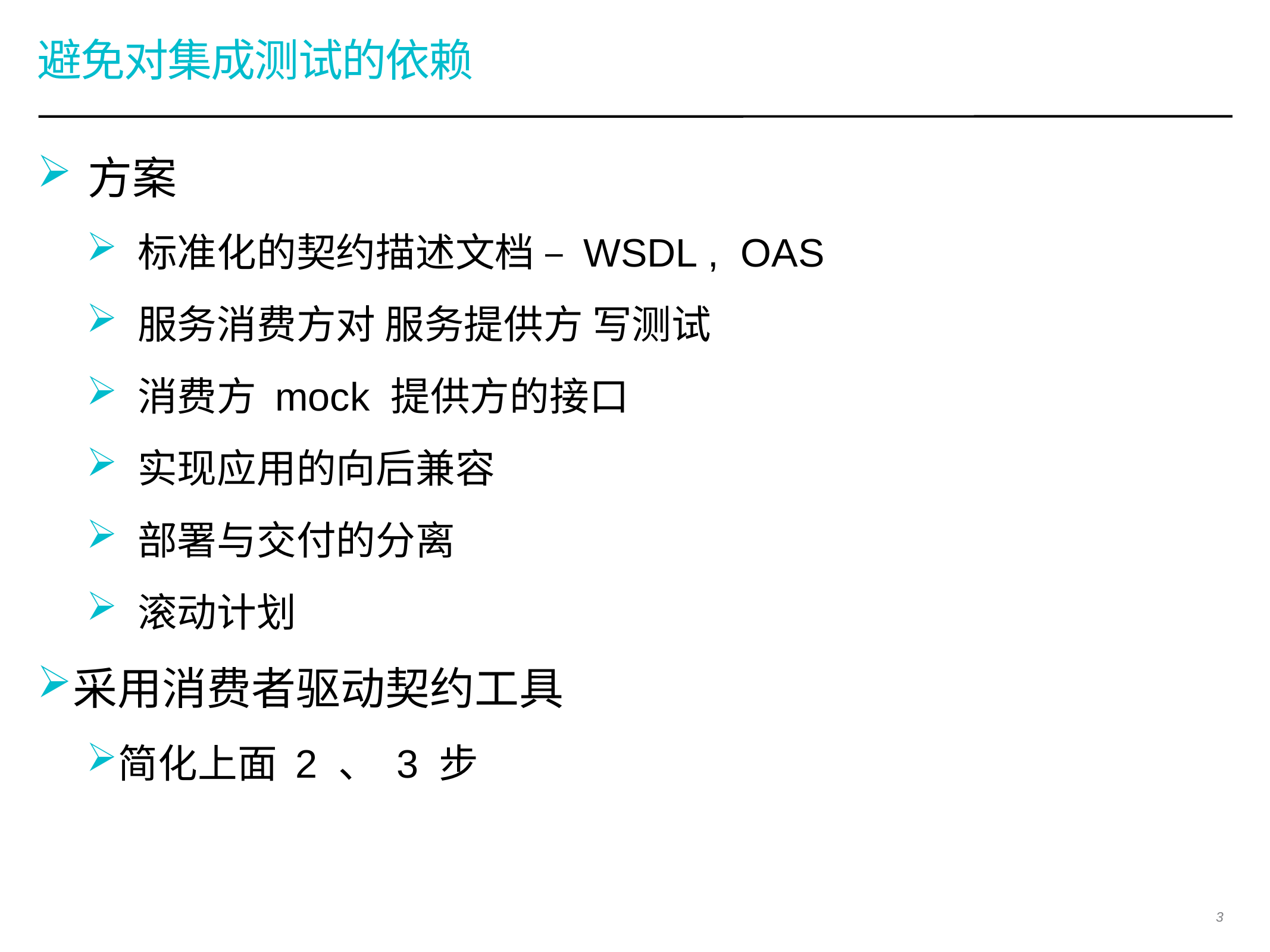

# 避免对集成测试的依赖
方案
标准化的契约描述文档 – WSDL ,  OAS
服务消费方对 服务提供方 写测试
消费方 mock 提供方的接口
实现应用的向后兼容
部署与交付的分离
滚动计划
采用消费者驱动契约工具
简化上面 2 、 3 步

3